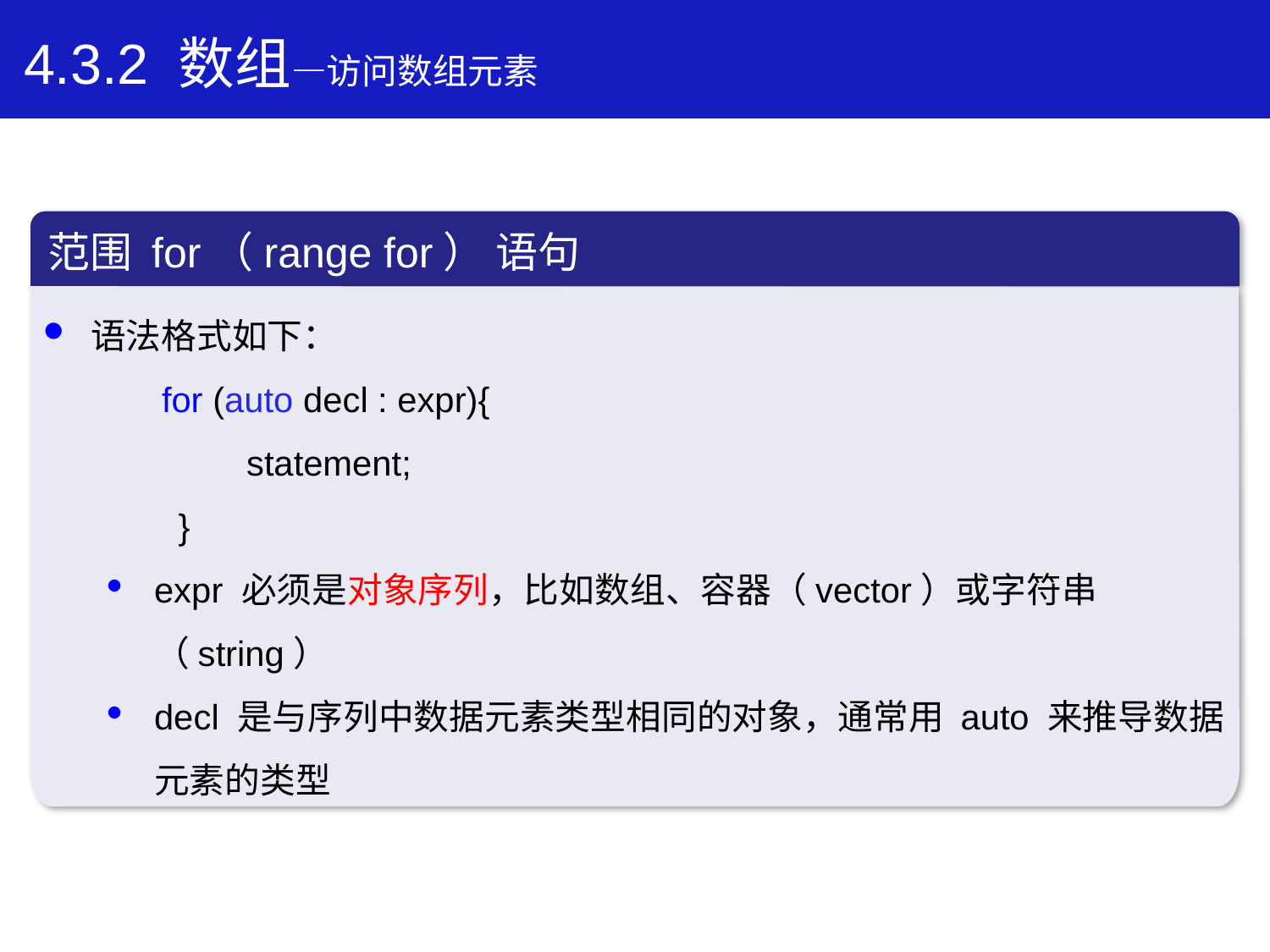

4.3.2 数组—访问数组元素
范围 for（range for） 语句
语法格式如下：
        for (auto decl : expr){
                statement;
         }
expr 必须是对象序列，比如数组、容器（vector）或字符串（string）
decl 是与序列中数据元素类型相同的对象，通常用 auto 来推导数据元素的类型
45